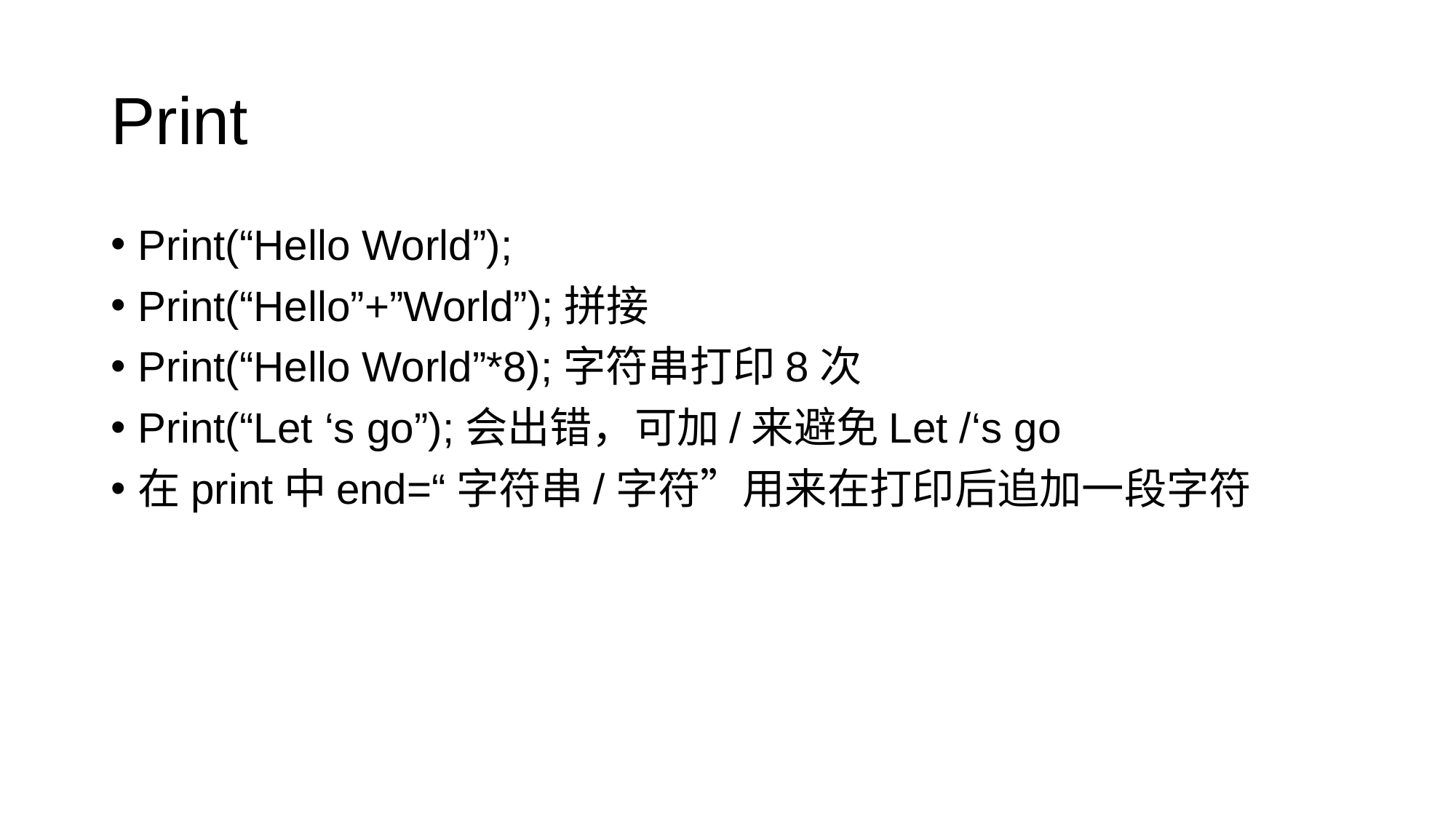

# Print
Print(“Hello World”);
Print(“Hello”+”World”);拼接
Print(“Hello World”*8);字符串打印8次
Print(“Let ‘s go”);会出错，可加/来避免Let /‘s go
在print中end=“字符串/字符”用来在打印后追加一段字符